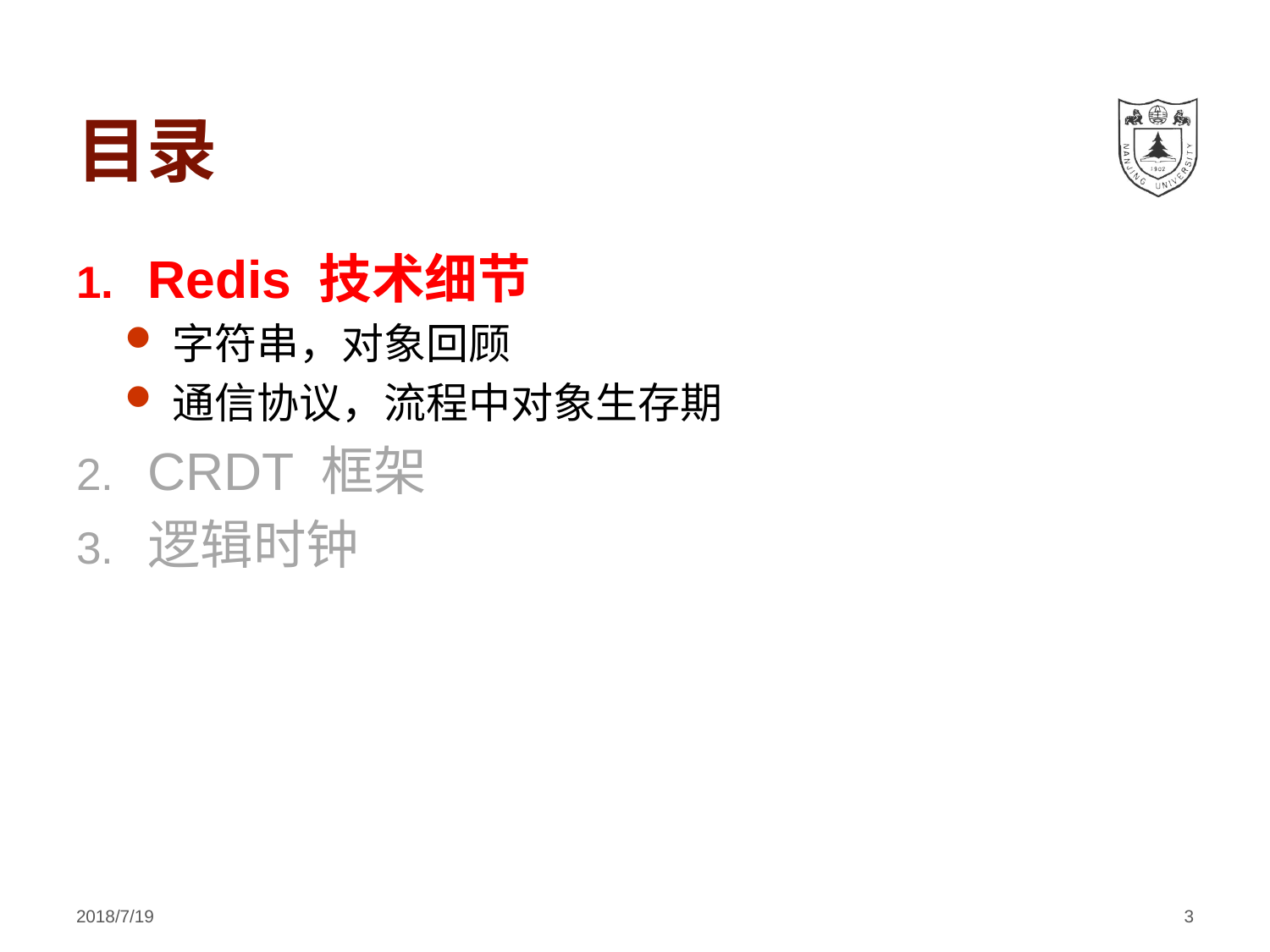

# 目录
Redis 技术细节
字符串，对象回顾
通信协议，流程中对象生存期
CRDT 框架
逻辑时钟
2018/7/19

3